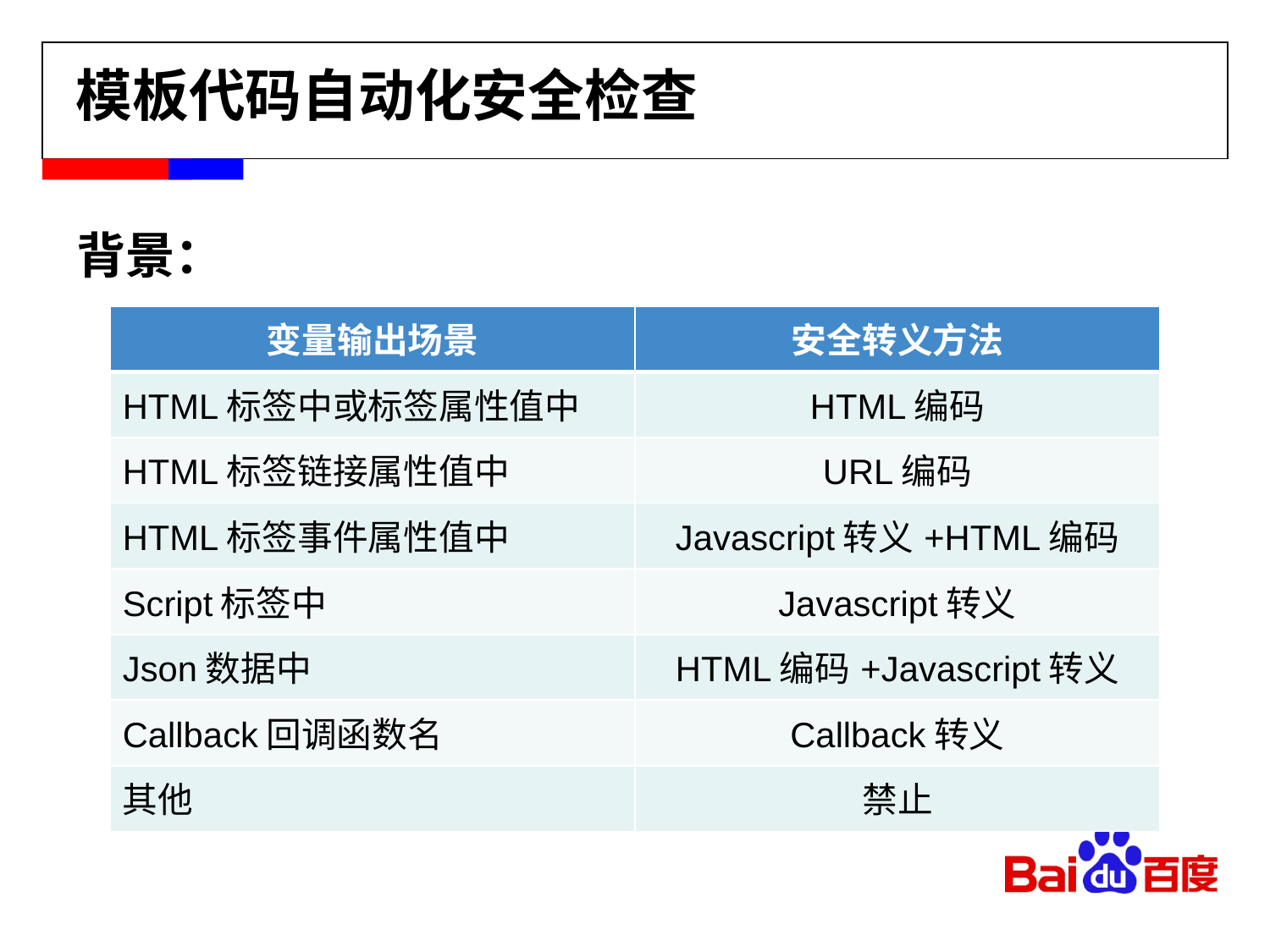

模板代码自动化安全检查
背景：

| 变量输出场景 | 安全转义方法 |
| --- | --- |
| HTML标签中或标签属性值中 | HTML编码 |
| HTML标签链接属性值中 | URL编码 |
| HTML标签事件属性值中 | Javascript转义+HTML编码 |
| Script标签中 | Javascript转义 |
| Json数据中 | HTML编码+Javascript转义 |
| Callback回调函数名 | Callback转义 |
| 其他 | 禁止 |